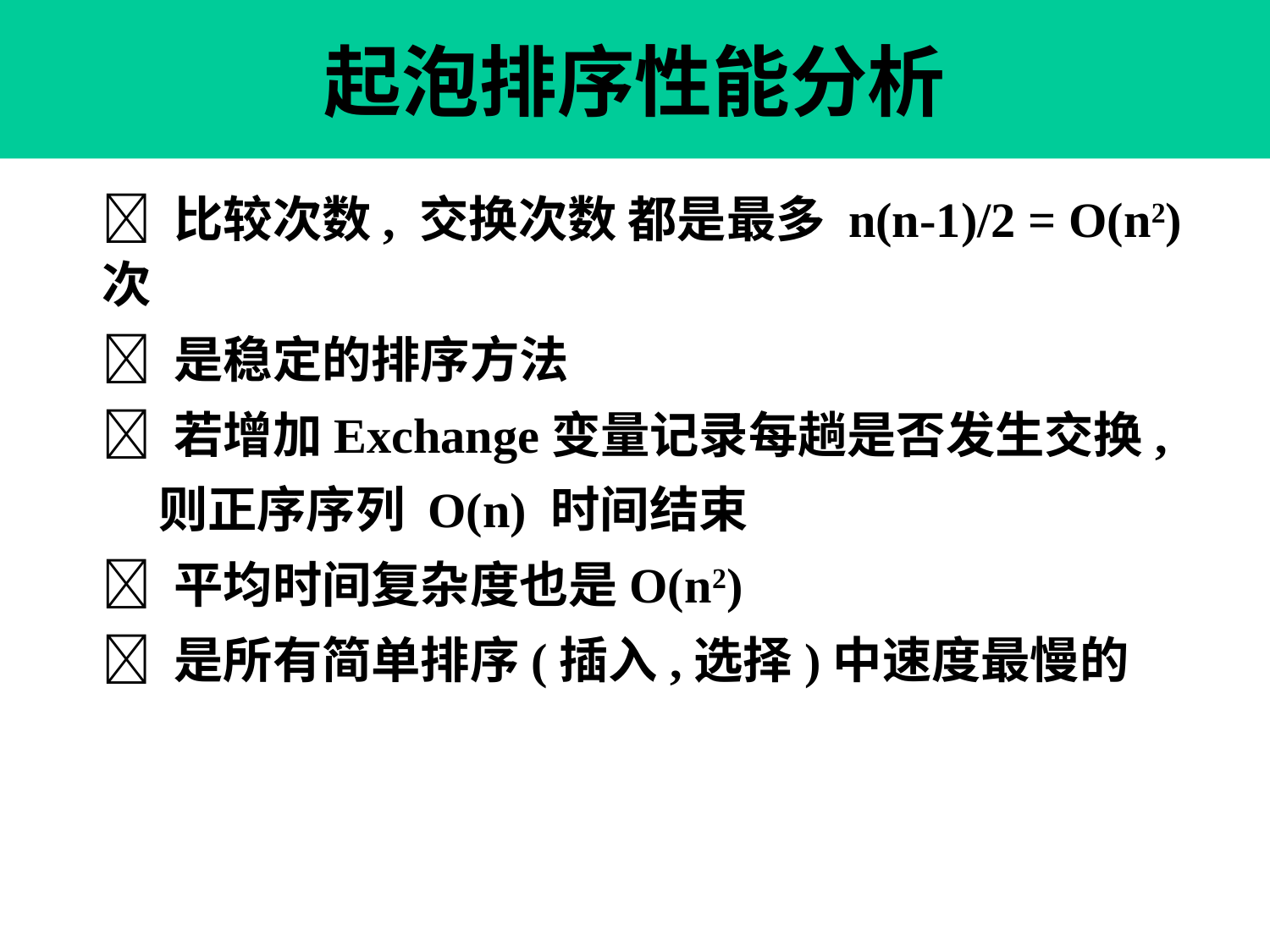

第 49 页
# 起泡排序性能分析
• 比较次数, 交换次数 都是最多 n(n-1)/2 = O(n2) 次
• 是稳定的排序方法
• 若增加Exchange变量记录每趟是否发生交换,
    则正序序列 O(n) 时间结束
• 平均时间复杂度也是O(n2)
• 是所有简单排序(插入,选择)中速度最慢的